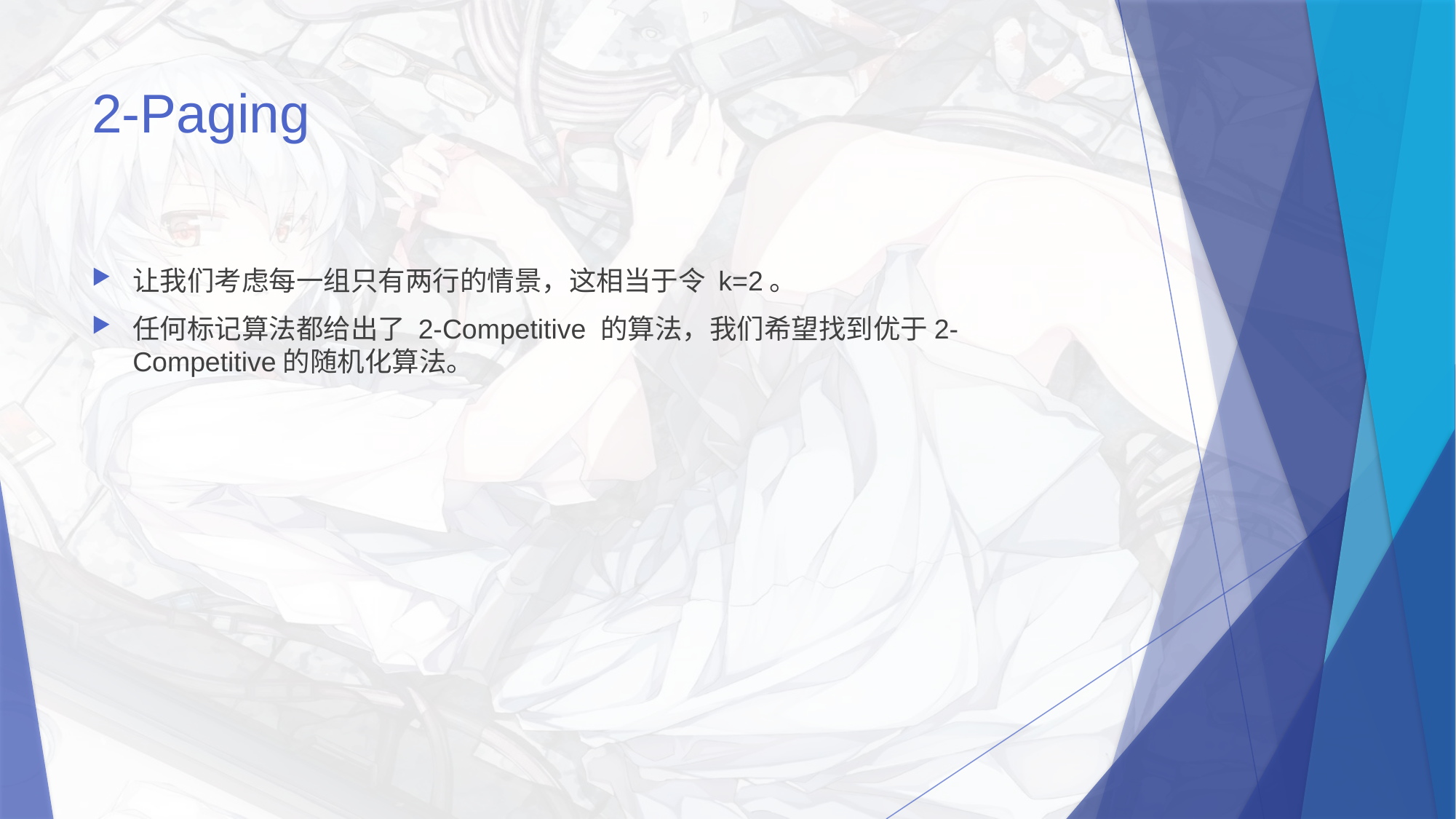

# 2-Paging
让我们考虑每一组只有两行的情景，这相当于令 k=2。
任何标记算法都给出了 2-Competitive 的算法，我们希望找到优于2-Competitive的随机化算法。